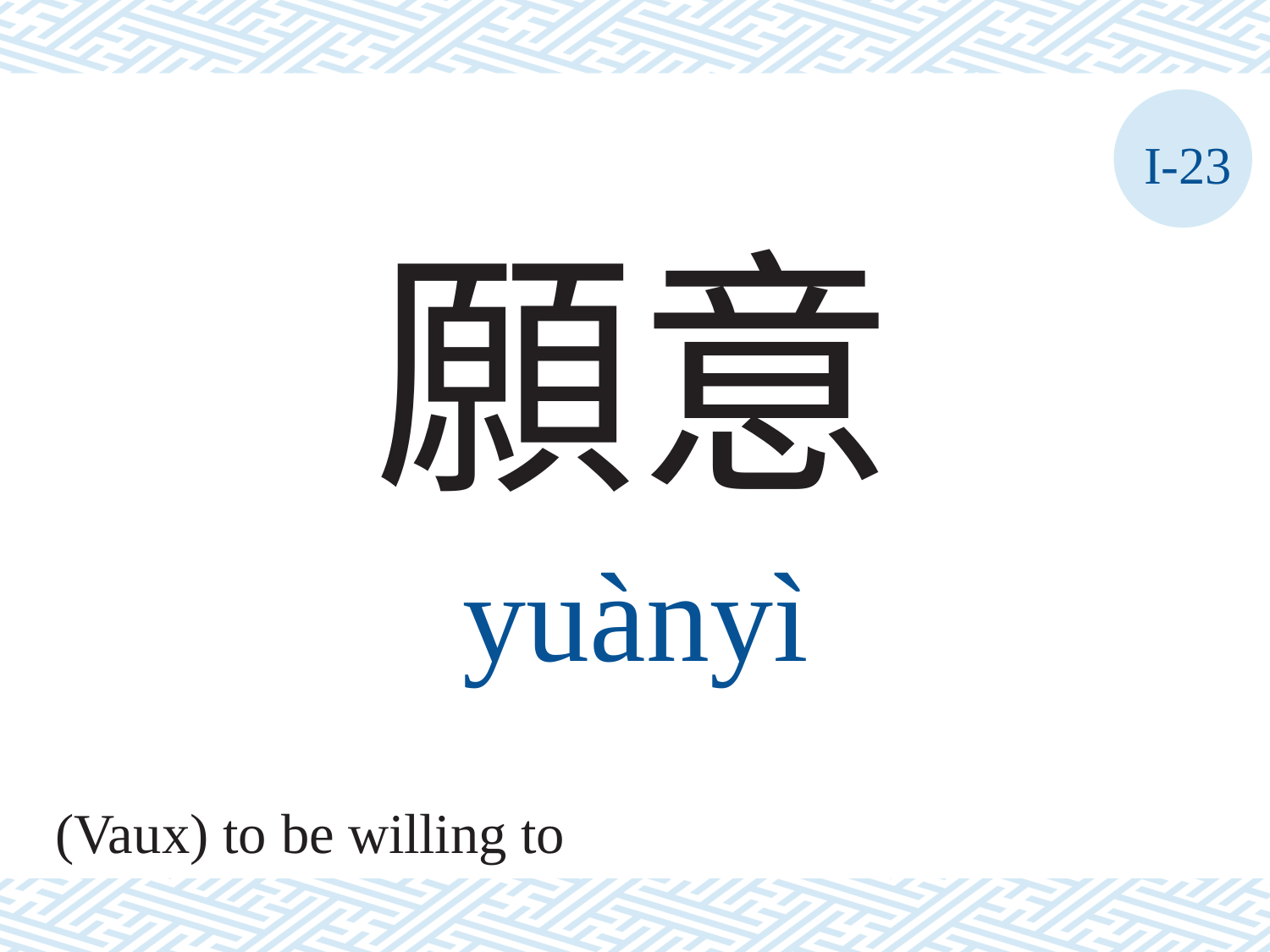

I-23
願意
yuànyì
(Vaux) to be willing to